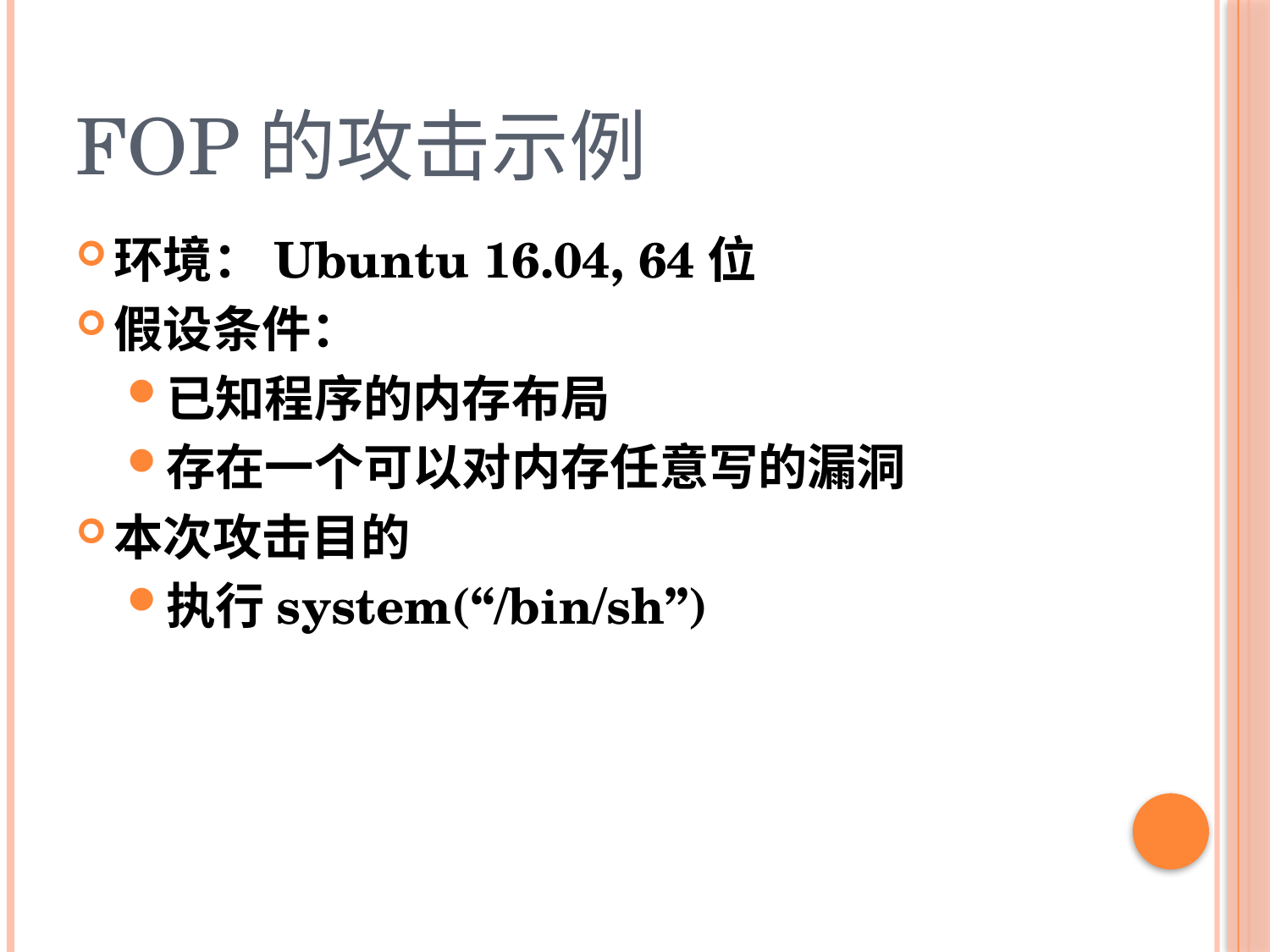

# FOP的攻击示例
环境：Ubuntu 16.04, 64位
假设条件：
已知程序的内存布局
存在一个可以对内存任意写的漏洞
本次攻击目的
执行system(“/bin/sh”)